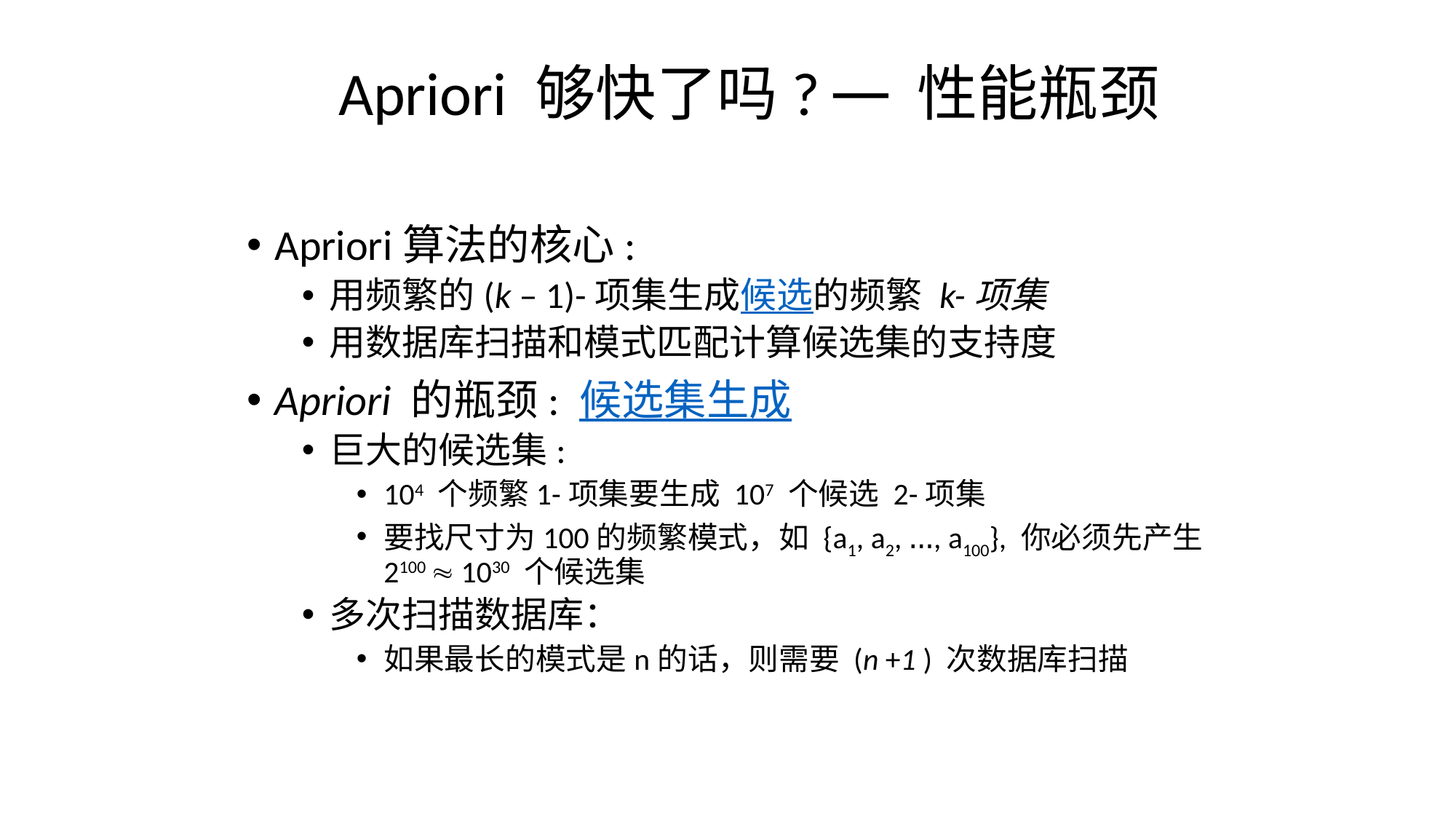

# Apriori 够快了吗? — 性能瓶颈
Apriori算法的核心:
用频繁的(k – 1)-项集生成候选的频繁 k-项集
用数据库扫描和模式匹配计算候选集的支持度
Apriori 的瓶颈: 候选集生成
巨大的候选集:
104 个频繁1-项集要生成 107 个候选 2-项集
要找尺寸为100的频繁模式，如 {a1, a2, …, a100}, 你必须先产生2100 ≈ 1030 个候选集
多次扫描数据库：
如果最长的模式是n的话，则需要 (n +1 ) 次数据库扫描